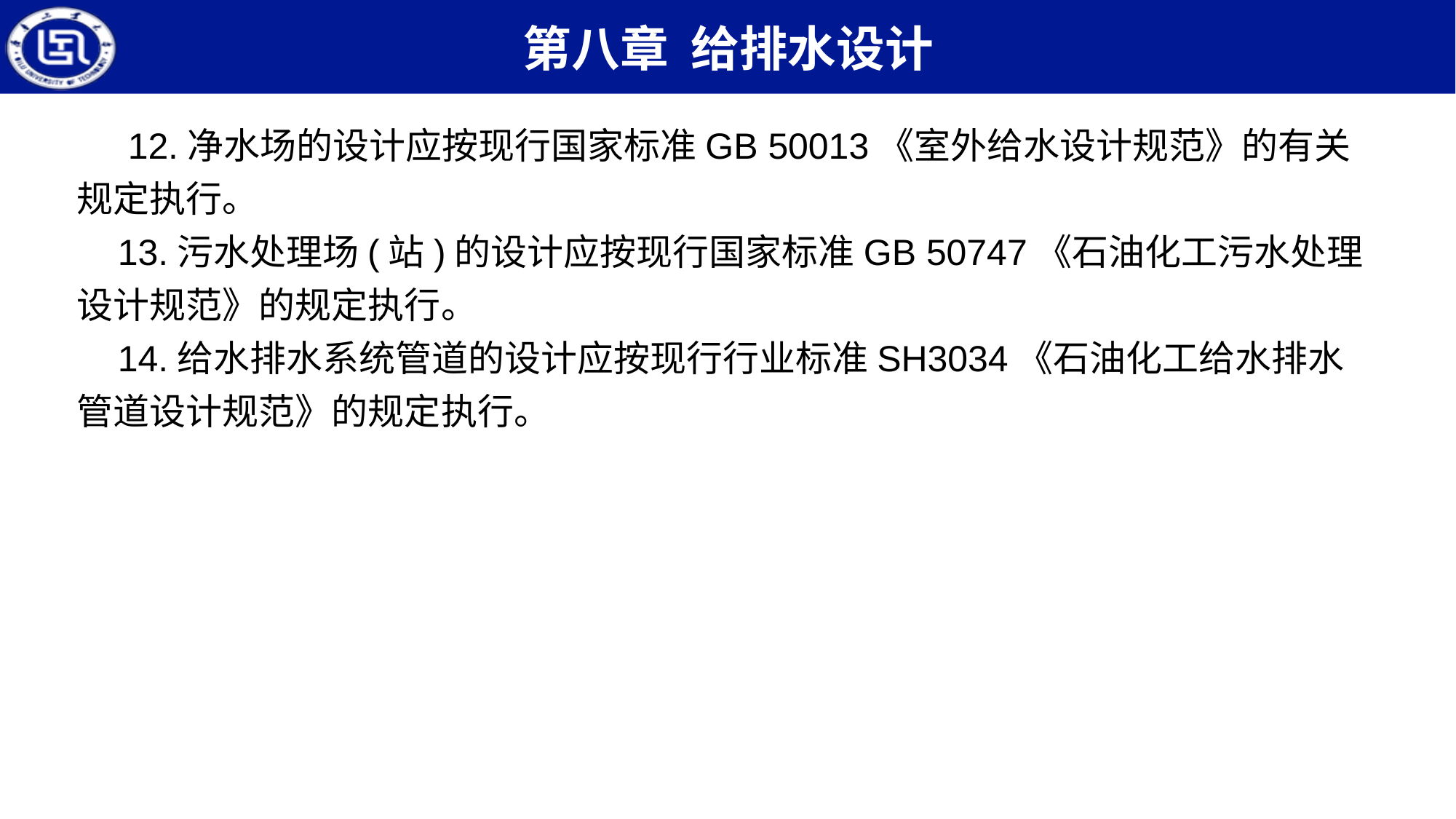

12.净水场的设计应按现行国家标准GB 50013《室外给水设计规范》的有关规定执行。
    13.污水处理场(站)的设计应按现行国家标准GB 50747《石油化工污水处理设计规范》的规定执行。
    14.给水排水系统管道的设计应按现行行业标准SH3034《石油化工给水排水管道设计规范》的规定执行。